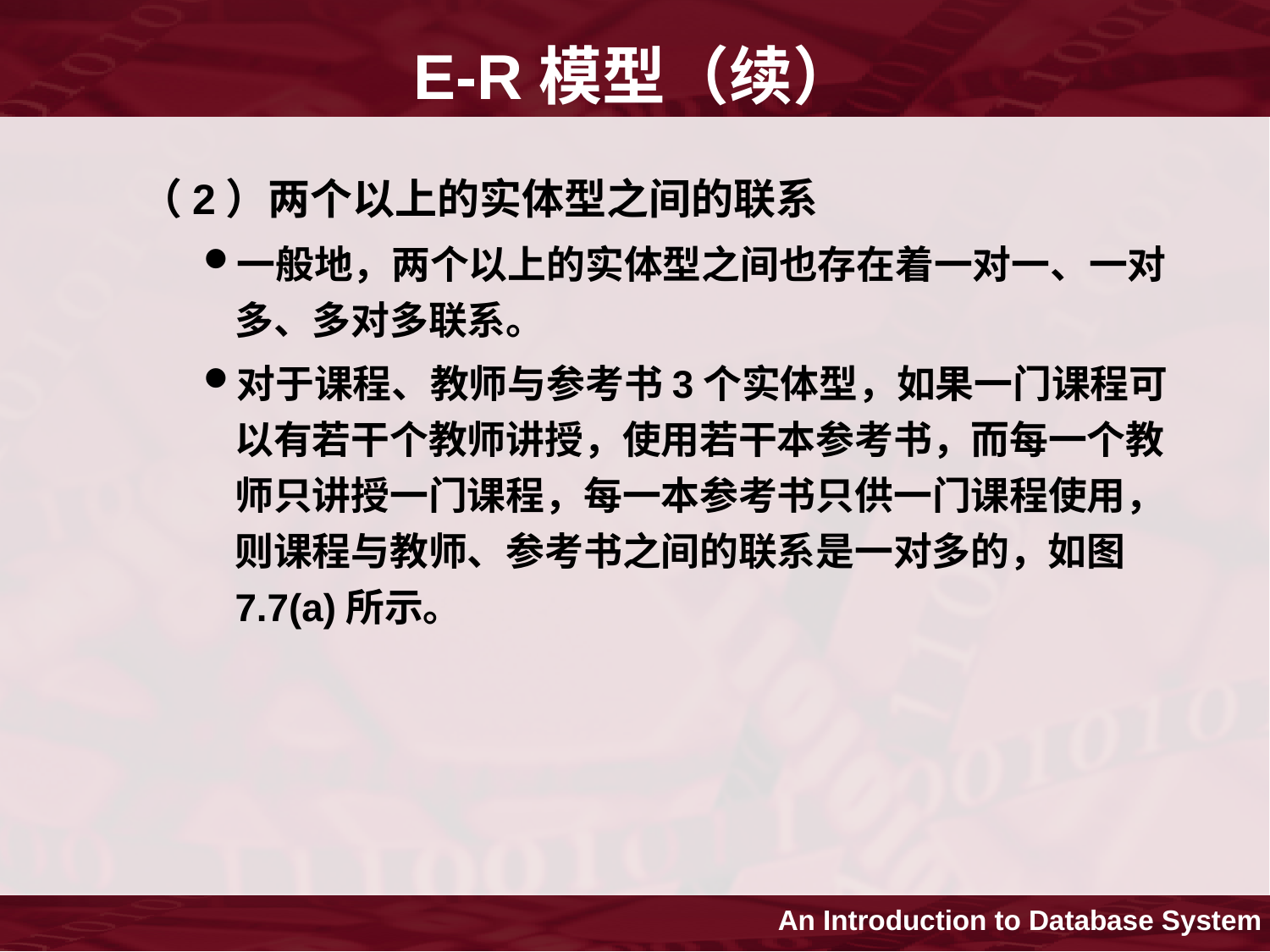

# E-R模型（续）
（2）两个以上的实体型之间的联系
一般地，两个以上的实体型之间也存在着一对一、一对多、多对多联系。
对于课程、教师与参考书3个实体型，如果一门课程可以有若干个教师讲授，使用若干本参考书，而每一个教师只讲授一门课程，每一本参考书只供一门课程使用，则课程与教师、参考书之间的联系是一对多的，如图7.7(a)所示。